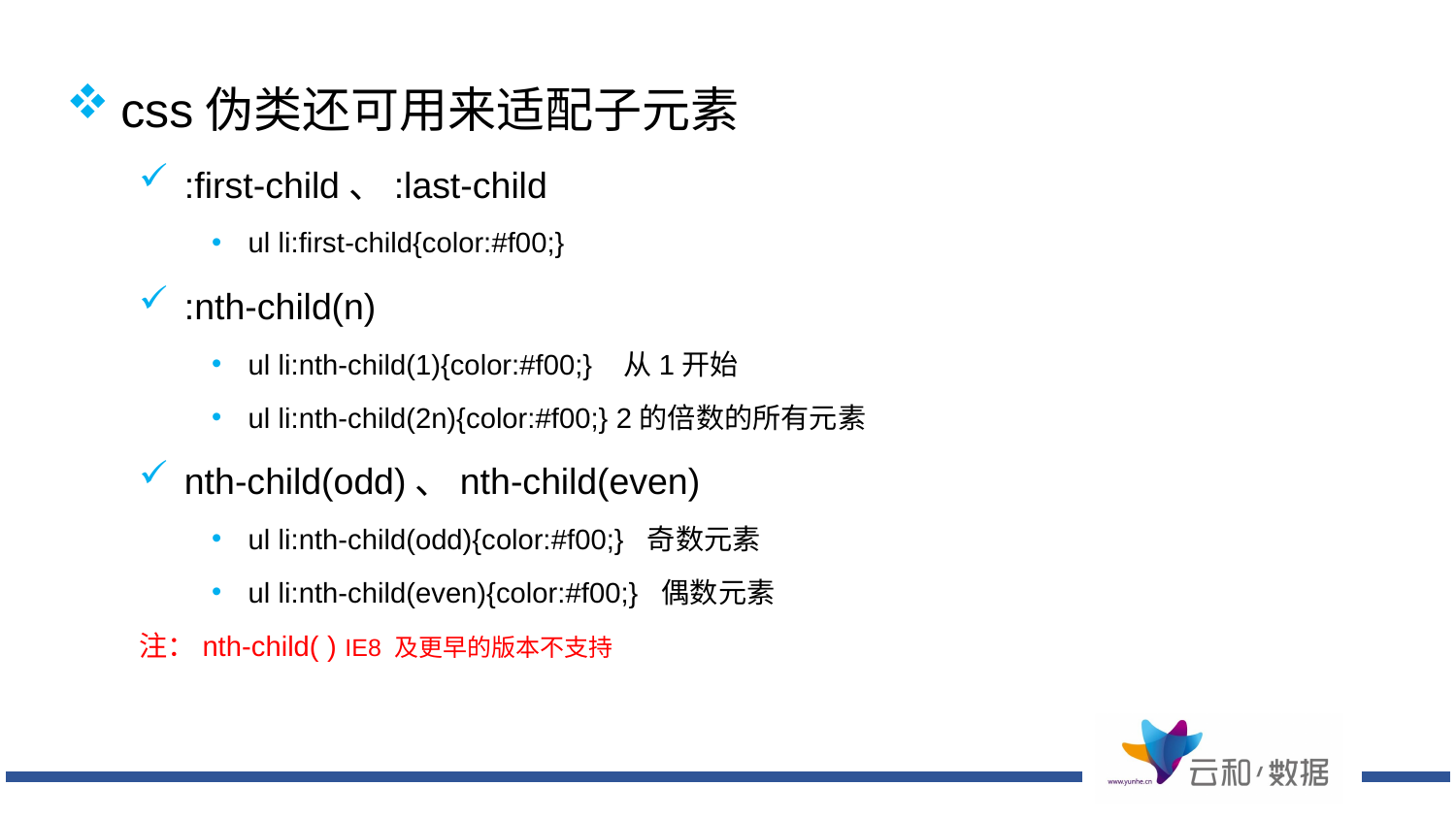

css伪类还可用来适配子元素
:first-child、:last-child
ul li:first-child{color:#f00;}
:nth-child(n)
ul li:nth-child(1){color:#f00;}   从1开始
ul li:nth-child(2n){color:#f00;} 2的倍数的所有元素
nth-child(odd)、nth-child(even)
ul li:nth-child(odd){color:#f00;}  奇数元素
ul li:nth-child(even){color:#f00;}  偶数元素
注：nth-child( ) IE8 及更早的版本不支持

22